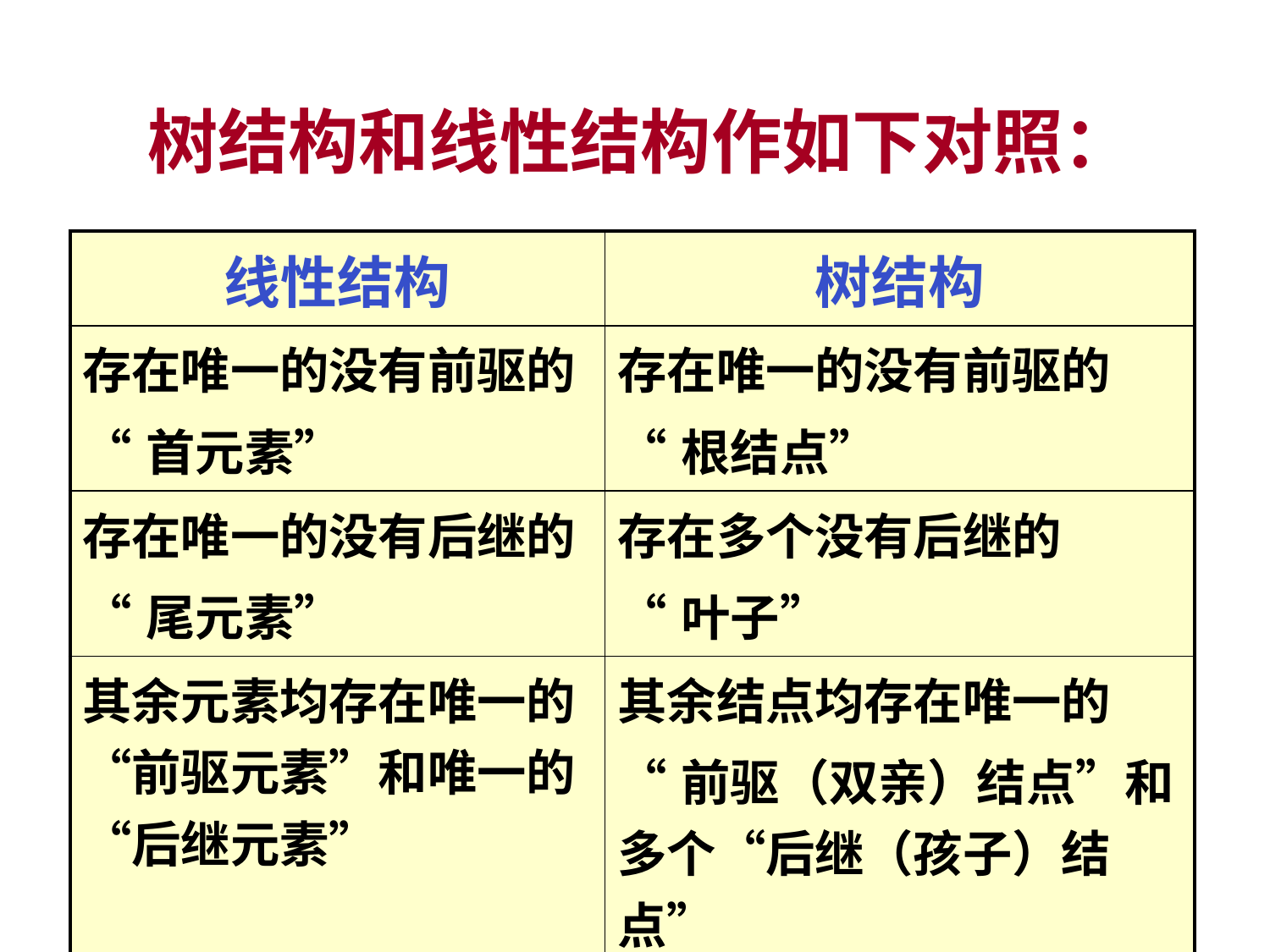

树结构和线性结构作如下对照：
| 线性结构 | 树结构 |
| --- | --- |
| 存在唯一的没有前驱的 “首元素” | 存在唯一的没有前驱的 “根结点” |
| 存在唯一的没有后继的 “尾元素” | 存在多个没有后继的 “叶子” |
| 其余元素均存在唯一的“前驱元素”和唯一的“后继元素” | 其余结点均存在唯一的 “前驱（双亲）结点”和多个“后继（孩子）结点” |